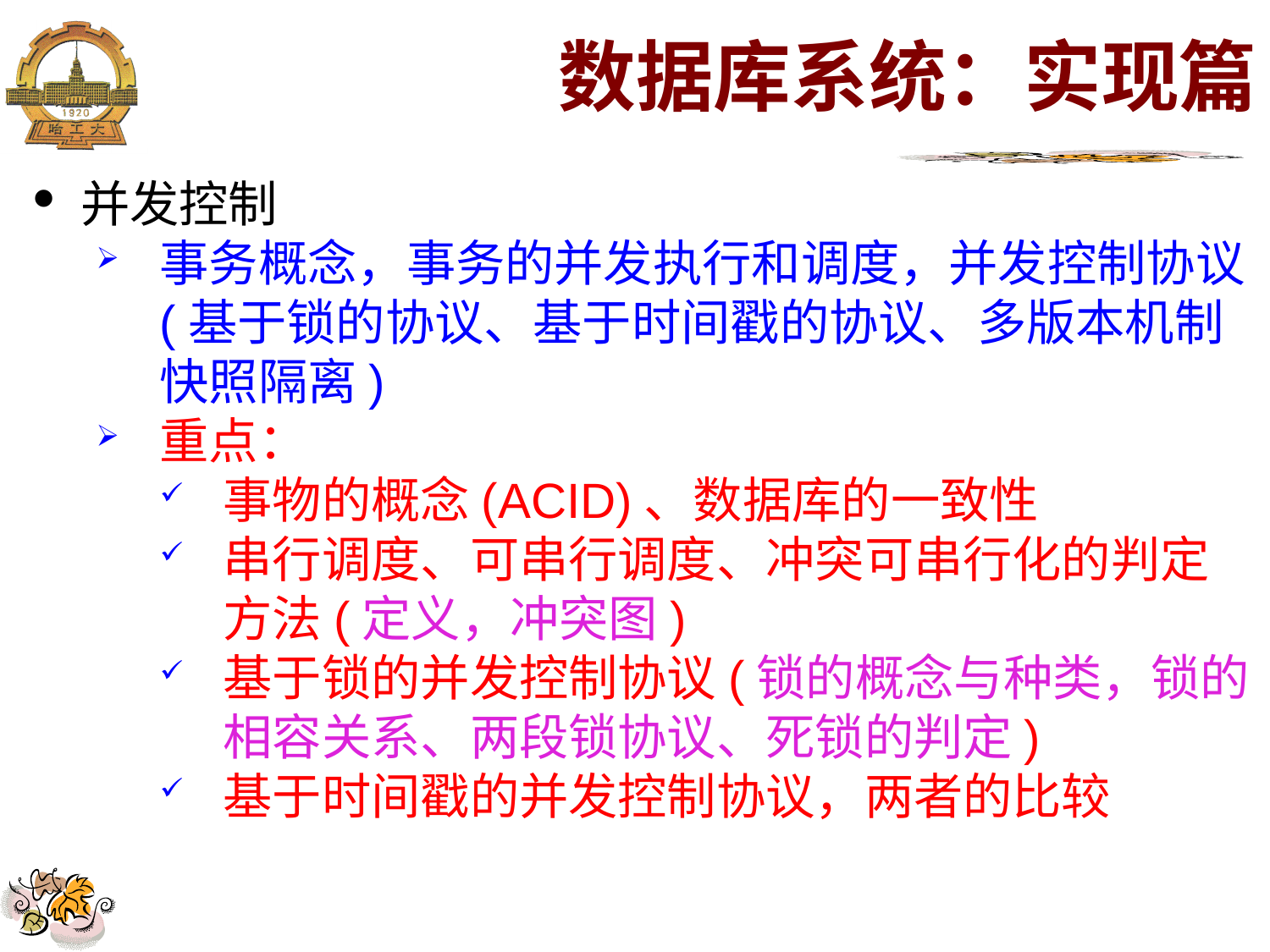

数据库系统：实现篇
并发控制
事务概念，事务的并发执行和调度，并发控制协议(基于锁的协议、基于时间戳的协议、多版本机制快照隔离)
重点：
事物的概念(ACID)、数据库的一致性
串行调度、可串行调度、冲突可串行化的判定方法(定义，冲突图)
基于锁的并发控制协议(锁的概念与种类，锁的相容关系、两段锁协议、死锁的判定)
基于时间戳的并发控制协议，两者的比较